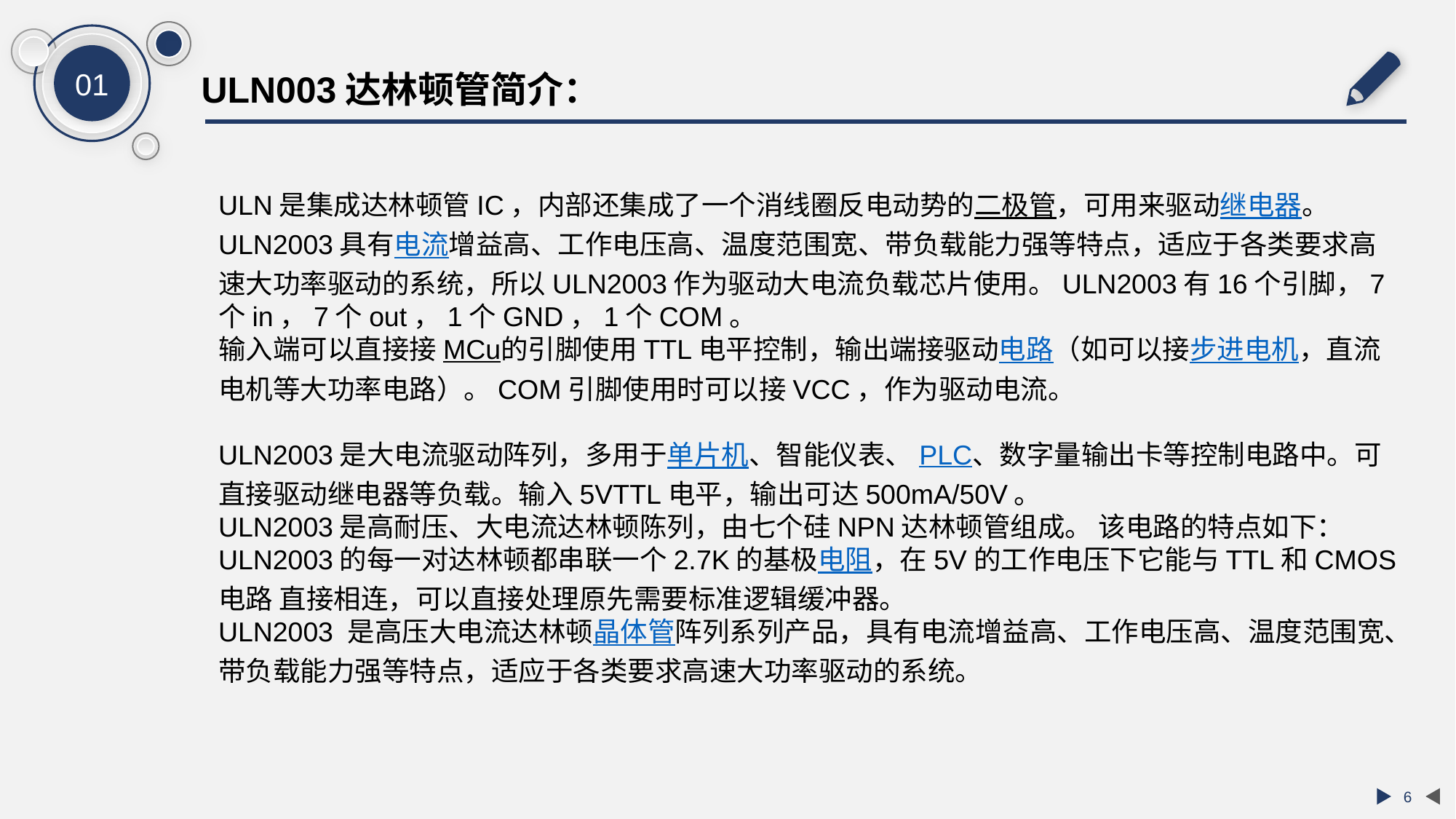

ULN003达林顿管简介：
ULN是集成达林顿管IC，内部还集成了一个消线圈反电动势的二极管，可用来驱动继电器。ULN2003具有电流增益高、工作电压高、温度范围宽、带负载能力强等特点，适应于各类要求高速大功率驱动的系统，所以ULN2003作为驱动大电流负载芯片使用。ULN2003有16个引脚，7个in，7个out，1个GND，1个COM。
输入端可以直接接MCu的引脚使用TTL电平控制，输出端接驱动电路（如可以接步进电机，直流电机等大功率电路）。COM引脚使用时可以接VCC，作为驱动电流。

ULN2003是大电流驱动阵列，多用于单片机、智能仪表、PLC、数字量输出卡等控制电路中。可直接驱动继电器等负载。输入5VTTL电平，输出可达500mA/50V。
ULN2003是高耐压、大电流达林顿陈列，由七个硅NPN达林顿管组成。 该电路的特点如下： ULN2003的每一对达林顿都串联一个2.7K的基极电阻，在5V的工作电压下它能与TTL和CMOS电路 直接相连，可以直接处理原先需要标准逻辑缓冲器。
ULN2003 是高压大电流达林顿晶体管阵列系列产品，具有电流增益高、工作电压高、温度范围宽、带负载能力强等特点，适应于各类要求高速大功率驱动的系统。